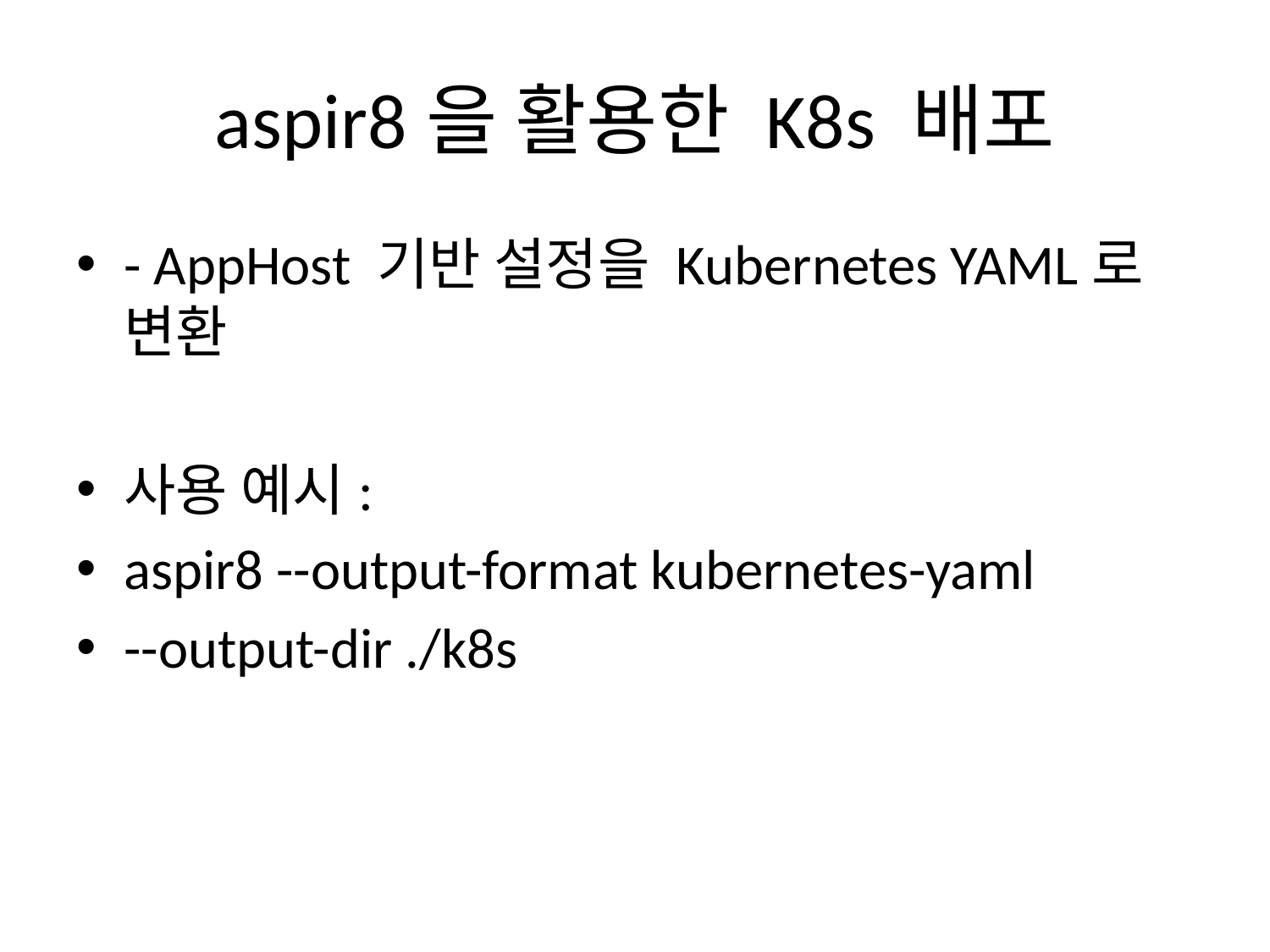

# aspir8을 활용한 K8s 배포
- AppHost 기반 설정을 Kubernetes YAML로 변환

사용 예시:
aspir8 --output-format kubernetes-yaml
--output-dir ./k8s